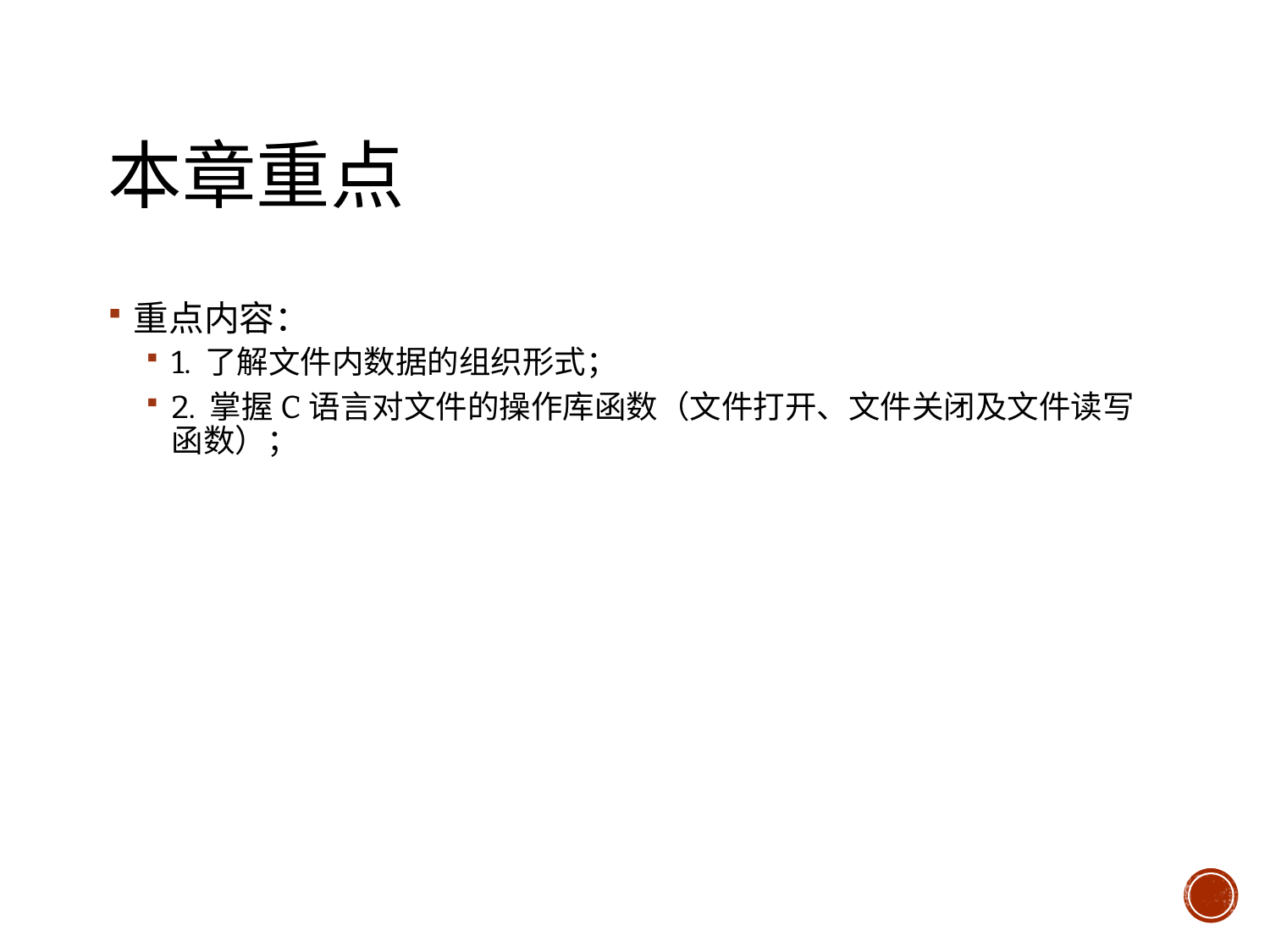

# 本章重点
重点内容：
1. 了解文件内数据的组织形式；
2. 掌握C语言对文件的操作库函数（文件打开、文件关闭及文件读写函数）；